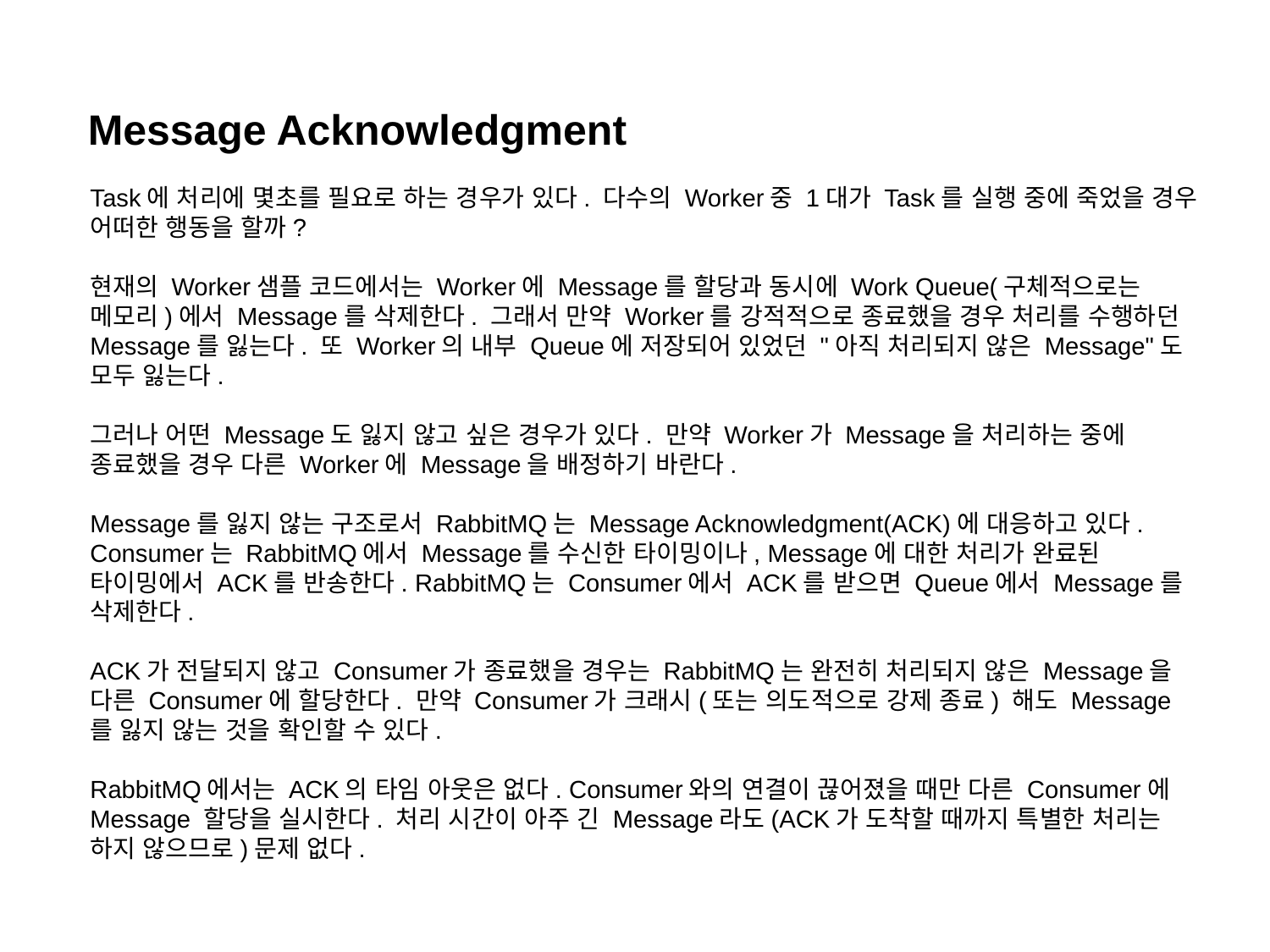

Message Acknowledgment
Task에 처리에 몇초를 필요로 하는 경우가 있다. 다수의 Worker중 1대가 Task를 실행 중에 죽었을 경우 어떠한 행동을 할까?

현재의 Worker샘플 코드에서는 Worker에 Message를 할당과 동시에 Work Queue(구체적으로는 메모리)에서 Message를 삭제한다. 그래서 만약 Worker를 강적적으로 종료했을 경우 처리를 수행하던 Message를 잃는다. 또 Worker의 내부 Queue에 저장되어 있었던 "아직 처리되지 않은 Message"도 모두 잃는다.

그러나 어떤 Message도 잃지 않고 싶은 경우가 있다. 만약 Worker가 Message을 처리하는 중에 종료했을 경우 다른 Worker에 Message을 배정하기 바란다.

Message를 잃지 않는 구조로서 RabbitMQ는 Message Acknowledgment(ACK)에 대응하고 있다. Consumer는 RabbitMQ에서 Message를 수신한 타이밍이나, Message에 대한 처리가 완료된 타이밍에서 ACK를 반송한다. RabbitMQ는 Consumer에서 ACK를 받으면 Queue에서 Message를 삭제한다.

ACK가 전달되지 않고 Consumer가 종료했을 경우는 RabbitMQ는 완전히 처리되지 않은 Message을 다른 Consumer에 할당한다. 만약 Consumer가 크래시(또는 의도적으로 강제 종료) 해도 Message를 잃지 않는 것을 확인할 수 있다.

RabbitMQ에서는 ACK의 타임 아웃은 없다. Consumer와의 연결이 끊어졌을 때만 다른 Consumer에 Message 할당을 실시한다. 처리 시간이 아주 긴 Message라도(ACK가 도착할 때까지 특별한 처리는 하지 않으므로)문제 없다.